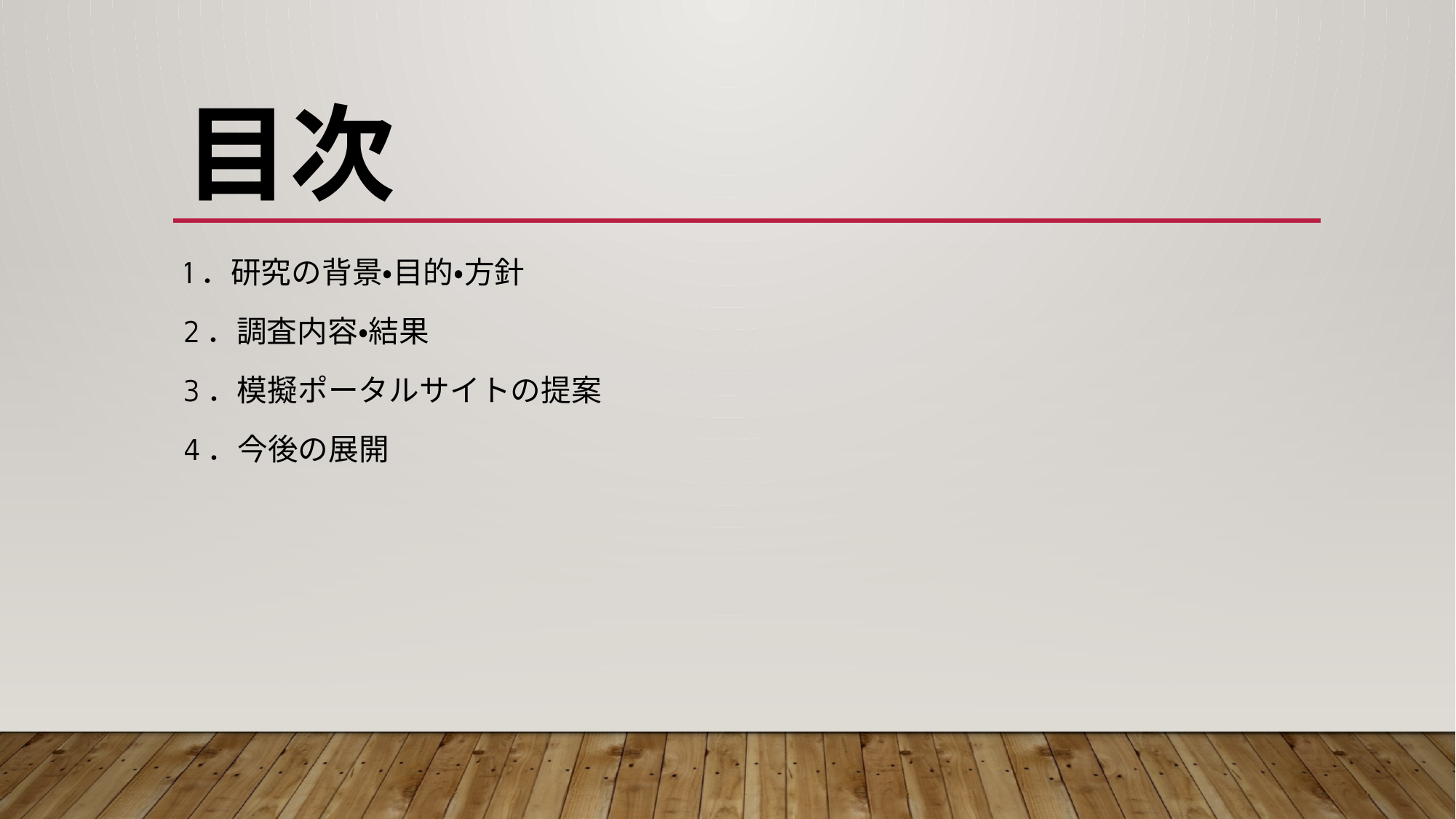

# 目次
1．研究の背景・目的・方針
2．調査内容・結果
3．模擬ポータルサイトの提案
4．今後の展開